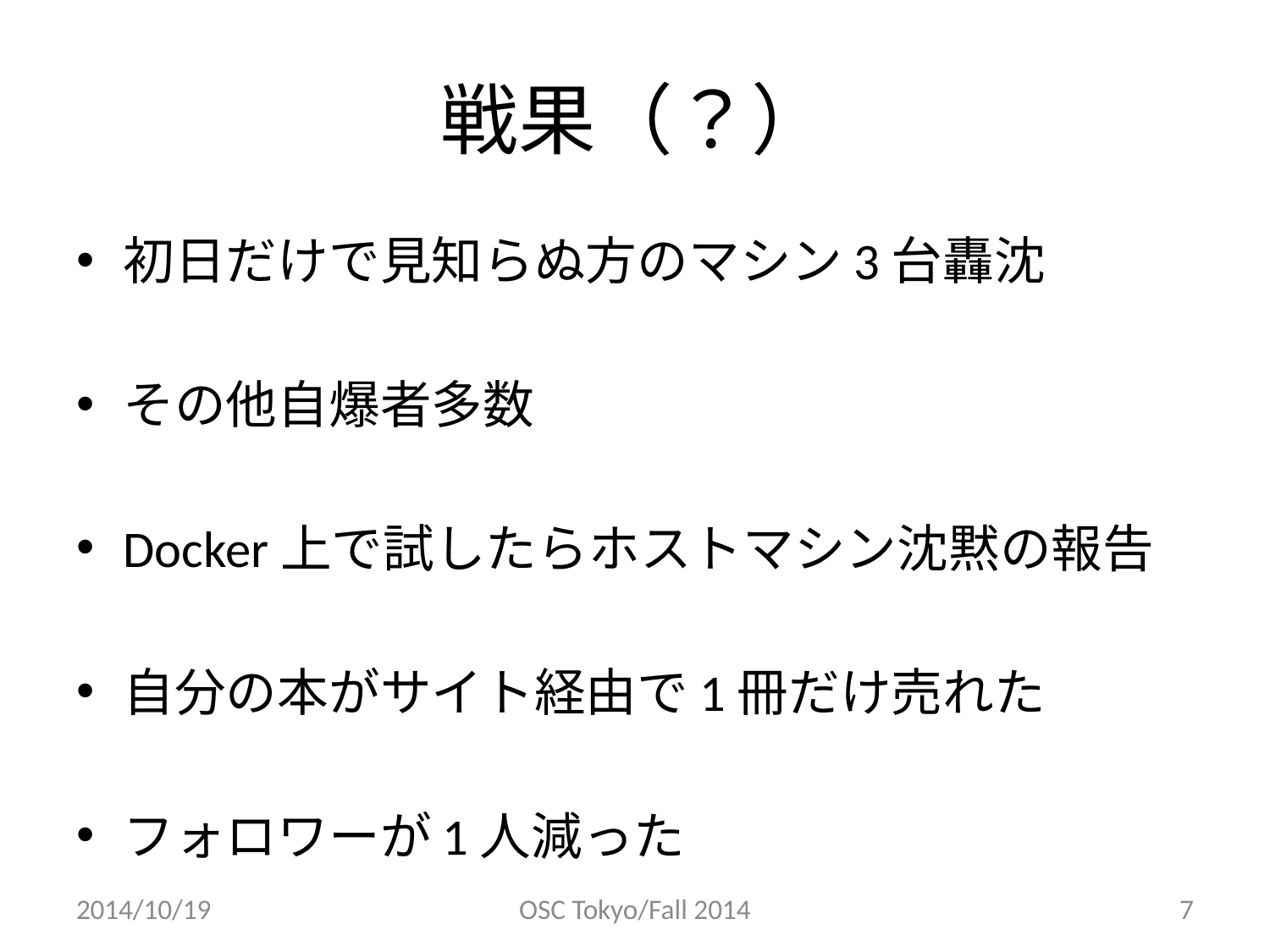

# 戦果（？）
初日だけで見知らぬ方のマシン3台轟沈

その他自爆者多数

Docker上で試したらホストマシン沈黙の報告

自分の本がサイト経由で1冊だけ売れた

フォロワーが1人減った
2014/10/19
OSC Tokyo/Fall 2014
7